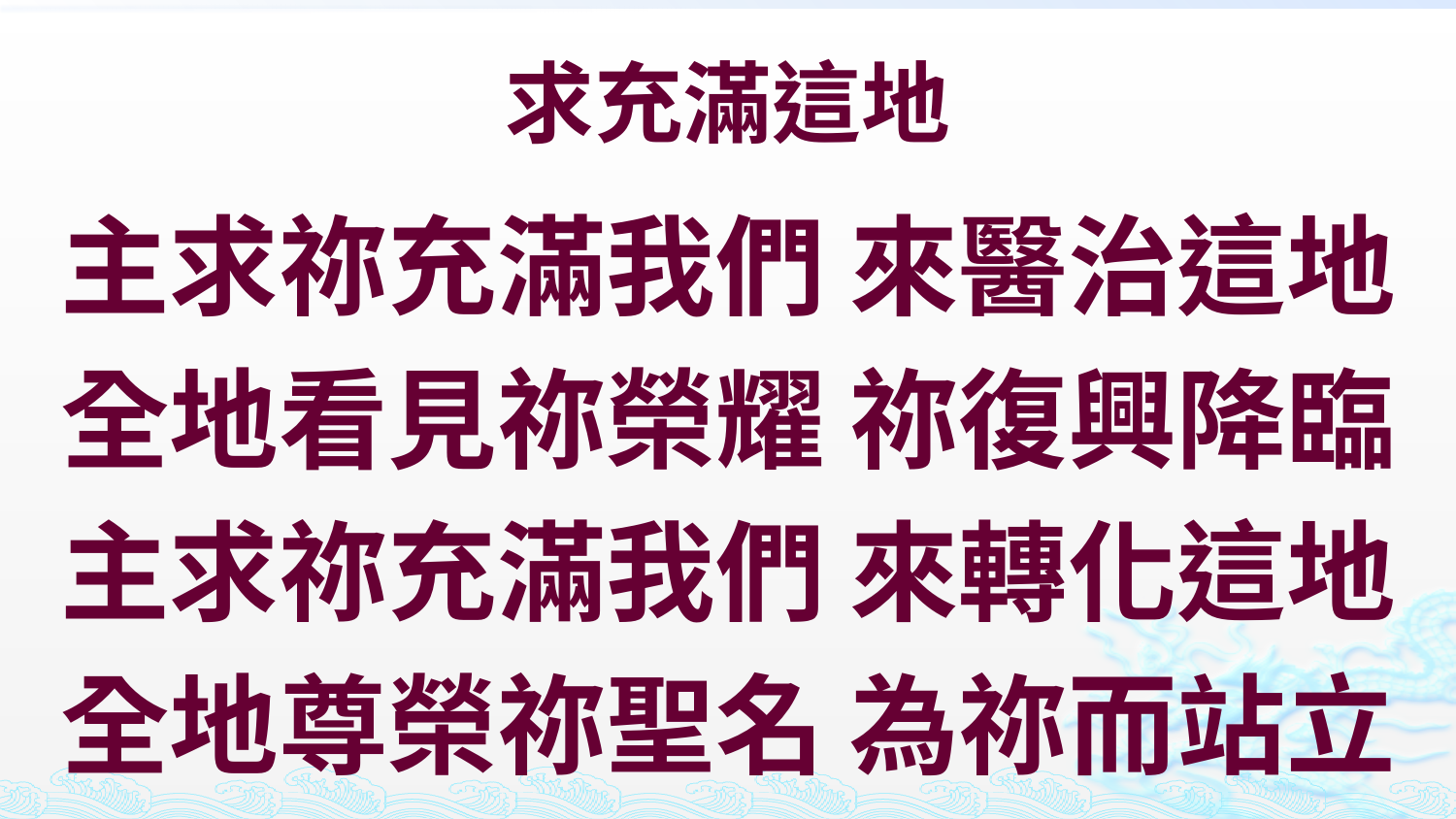

# 求充滿這地
主求祢充滿我們 來醫治這地
全地看見祢榮耀 祢復興降臨
主求祢充滿我們 來轉化這地
全地尊榮祢聖名 為祢而站立